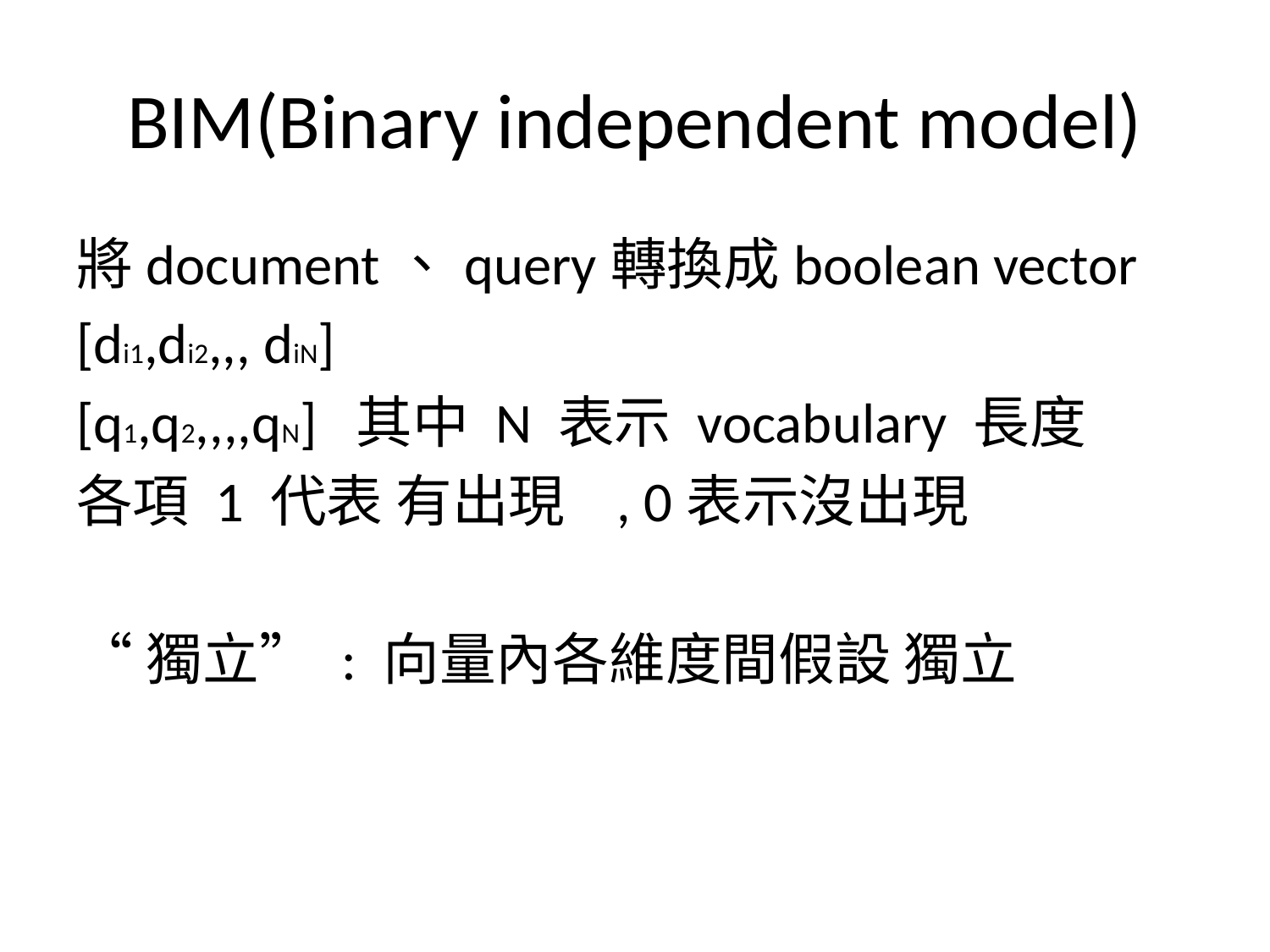

# BIM(Binary independent model)
將document、query轉換成boolean vector
[di1,di2,,, diN]
[q1,q2,,,,qN]  其中 N 表示 vocabulary 長度
各項 1 代表 有出現   , 0表示沒出現

“獨立” : 向量內各維度間假設 獨立